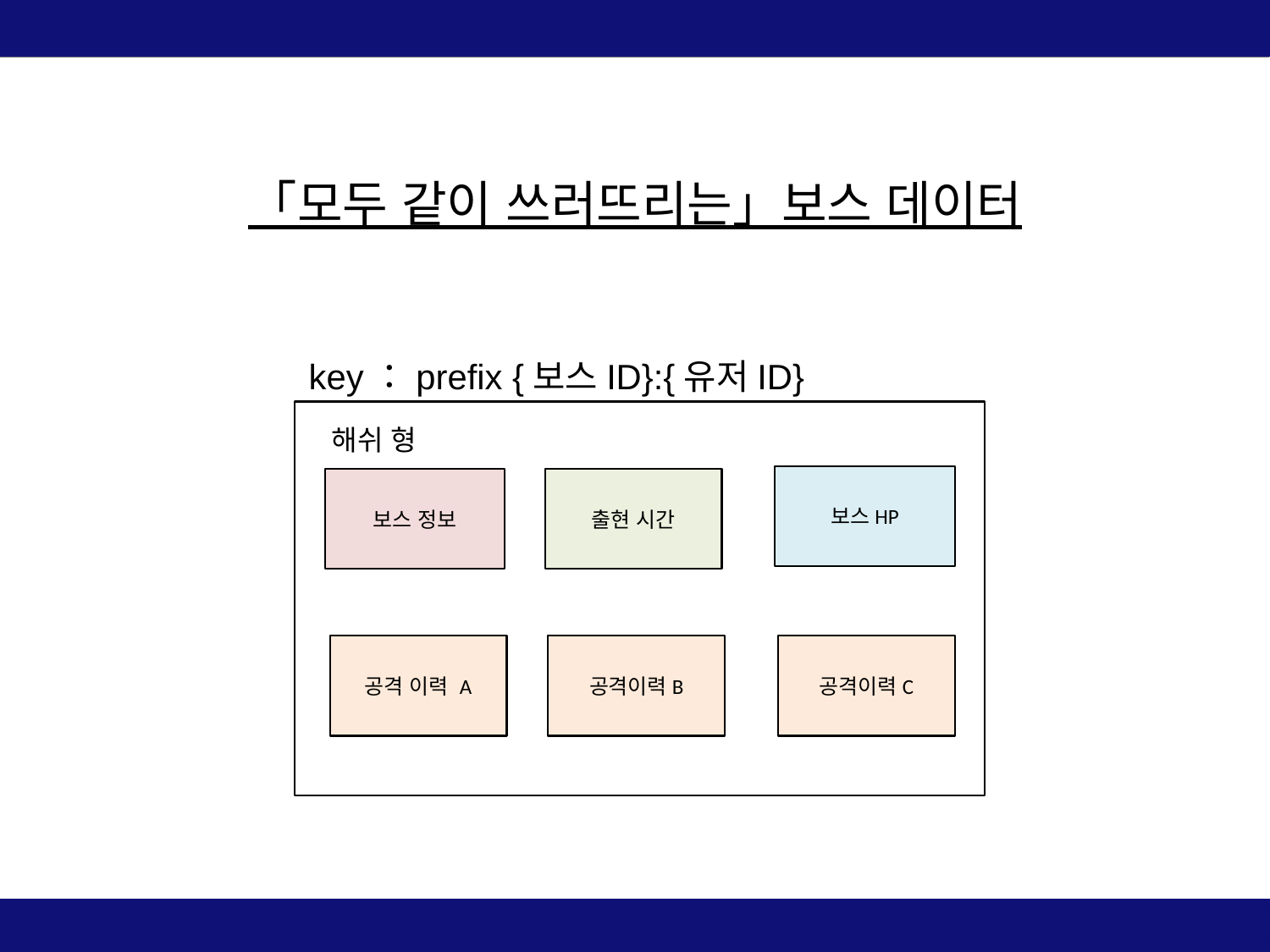

「모두 같이 쓰러뜨리는」보스 데이터
key：prefix {보스ID}:{유저ID}

해쉬 형
보스HP
보스 정보
출현 시간
공격 이력 A
공격이력B
공격이력C